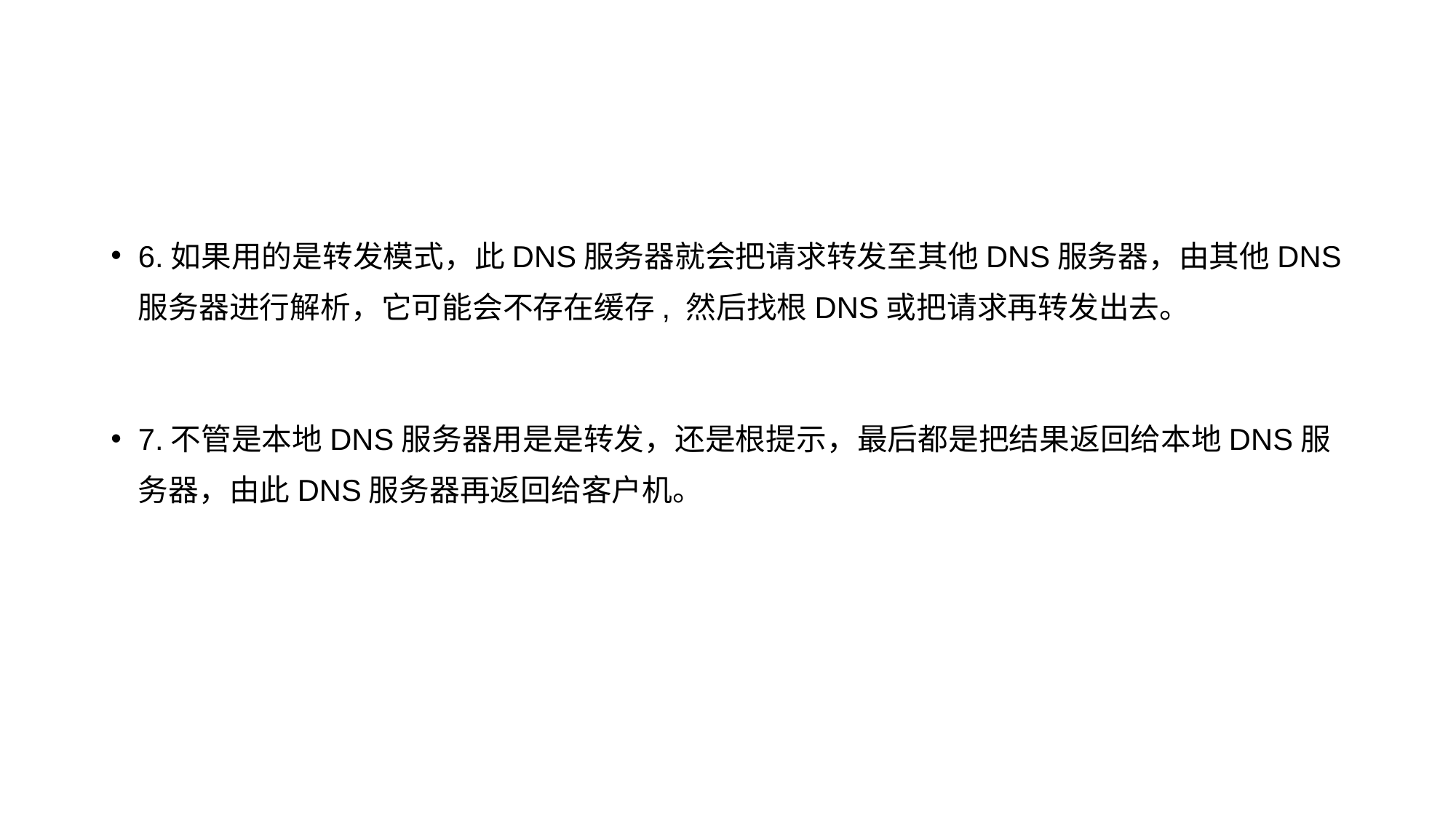

6.如果用的是转发模式，此DNS服务器就会把请求转发至其他DNS服务器，由其他DNS服务器进行解析，它可能会不存在缓存, 然后找根DNS或把请求再转发出去。

7.不管是本地DNS服务器用是是转发，还是根提示，最后都是把结果返回给本地DNS服务器，由此DNS服务器再返回给客户机。